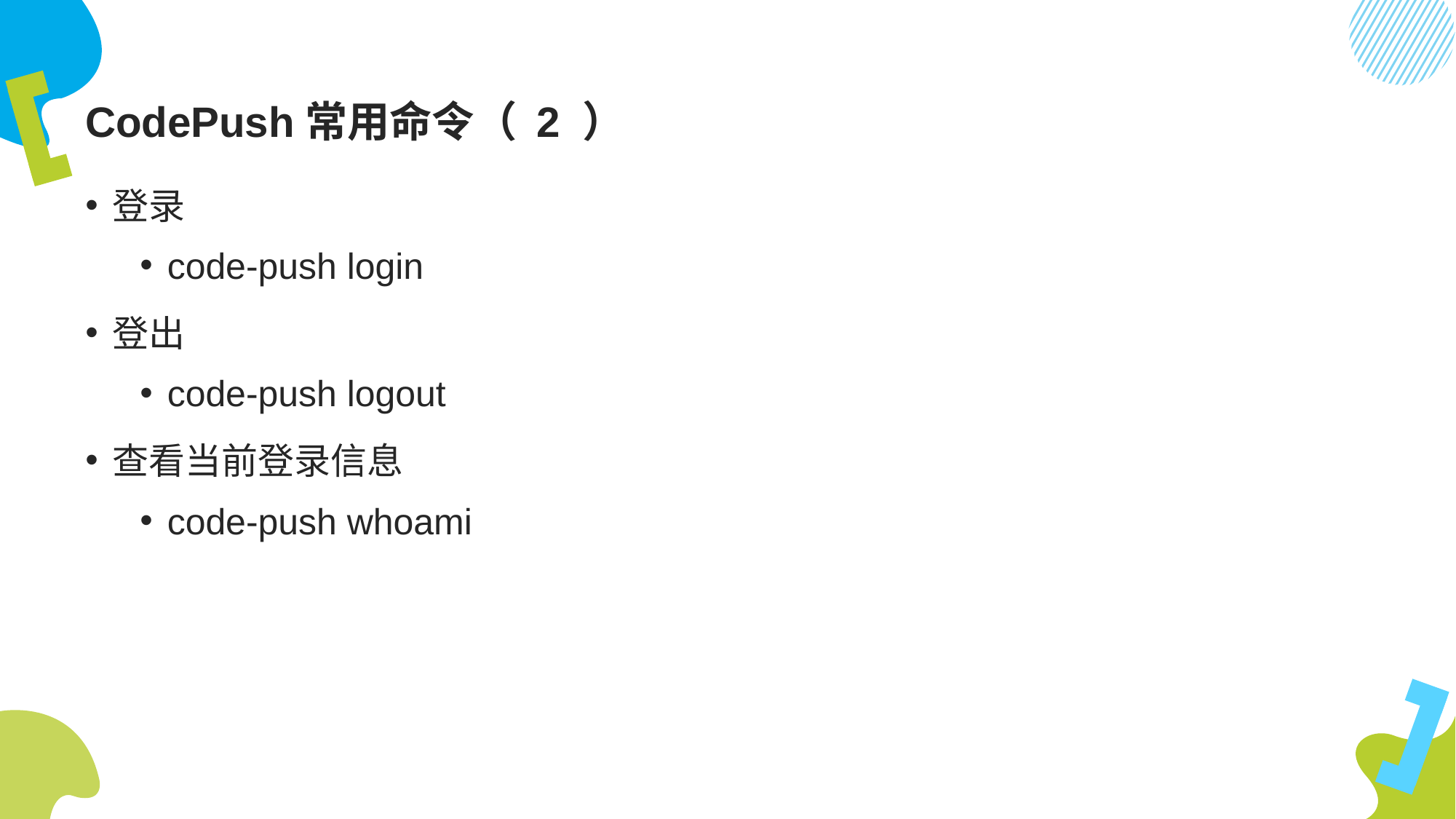

# CodePush常用命令（ 2 ）
登录
code-push login
登出
code-push logout
查看当前登录信息
code-push whoami